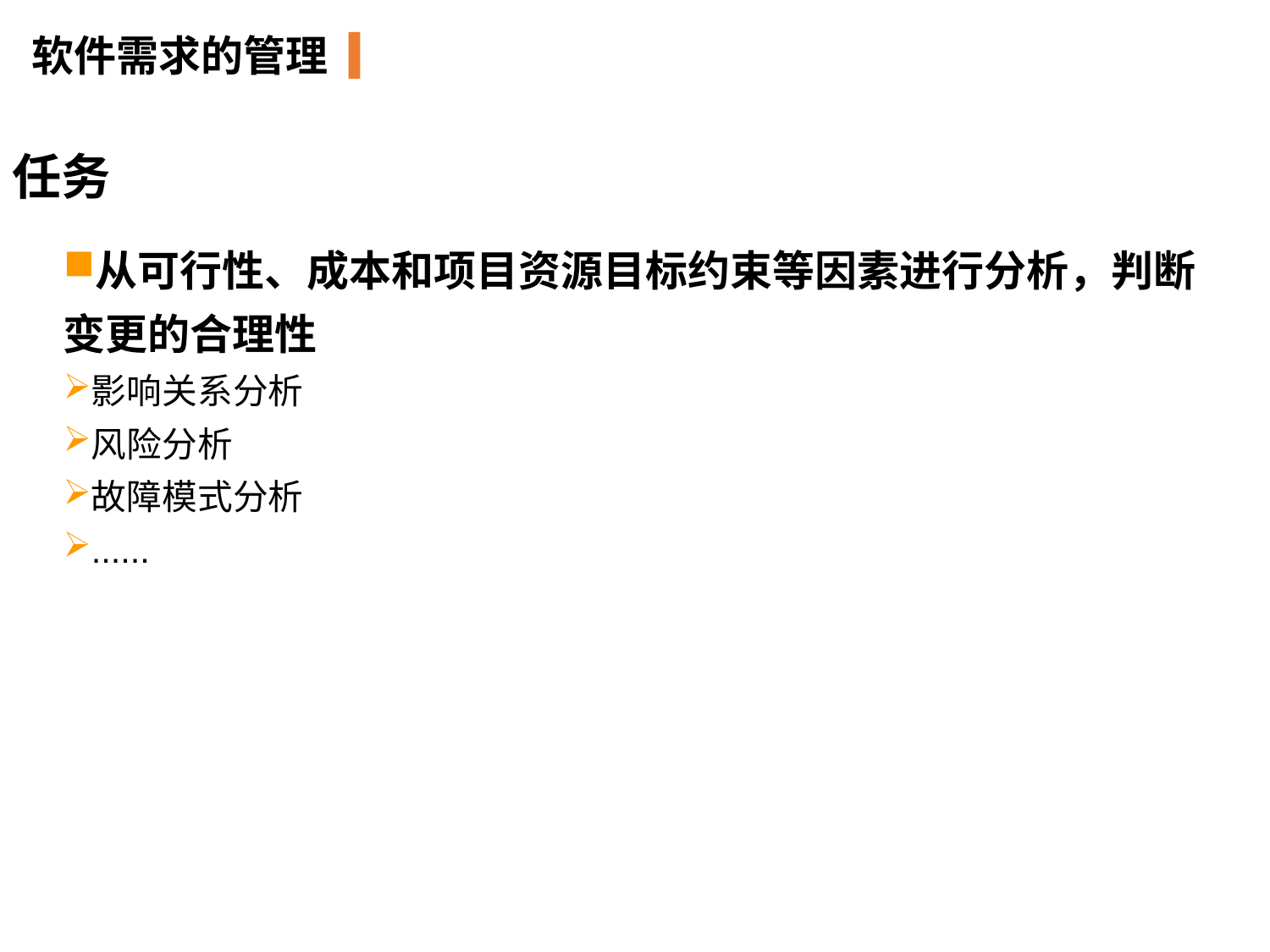

软件需求的管理

任务
从可行性、成本和项目资源目标约束等因素进行分析，判断变更的合理性
影响关系分析
风险分析
故障模式分析
......